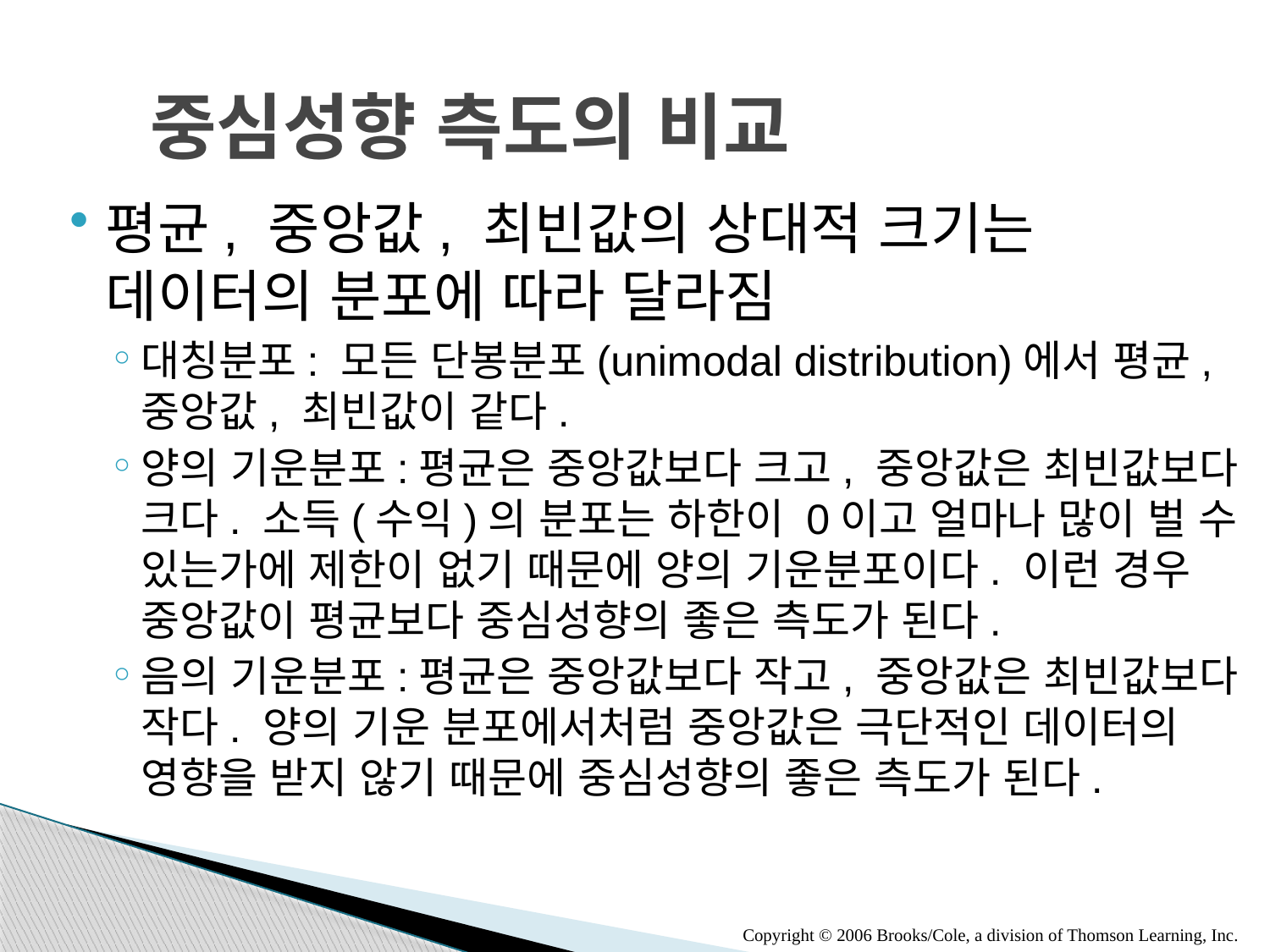

# 중심성향 측도의 비교
평균, 중앙값, 최빈값의 상대적 크기는 데이터의 분포에 따라 달라짐
대칭분포: 모든 단봉분포(unimodal distribution)에서 평균, 중앙값, 최빈값이 같다.
양의 기운분포:평균은 중앙값보다 크고, 중앙값은 최빈값보다 크다. 소득(수익)의 분포는 하한이 0이고 얼마나 많이 벌 수 있는가에 제한이 없기 때문에 양의 기운분포이다. 이런 경우 중앙값이 평균보다 중심성향의 좋은 측도가 된다.
음의 기운분포:평균은 중앙값보다 작고, 중앙값은 최빈값보다 작다. 양의 기운 분포에서처럼 중앙값은 극단적인 데이터의 영향을 받지 않기 때문에 중심성향의 좋은 측도가 된다.